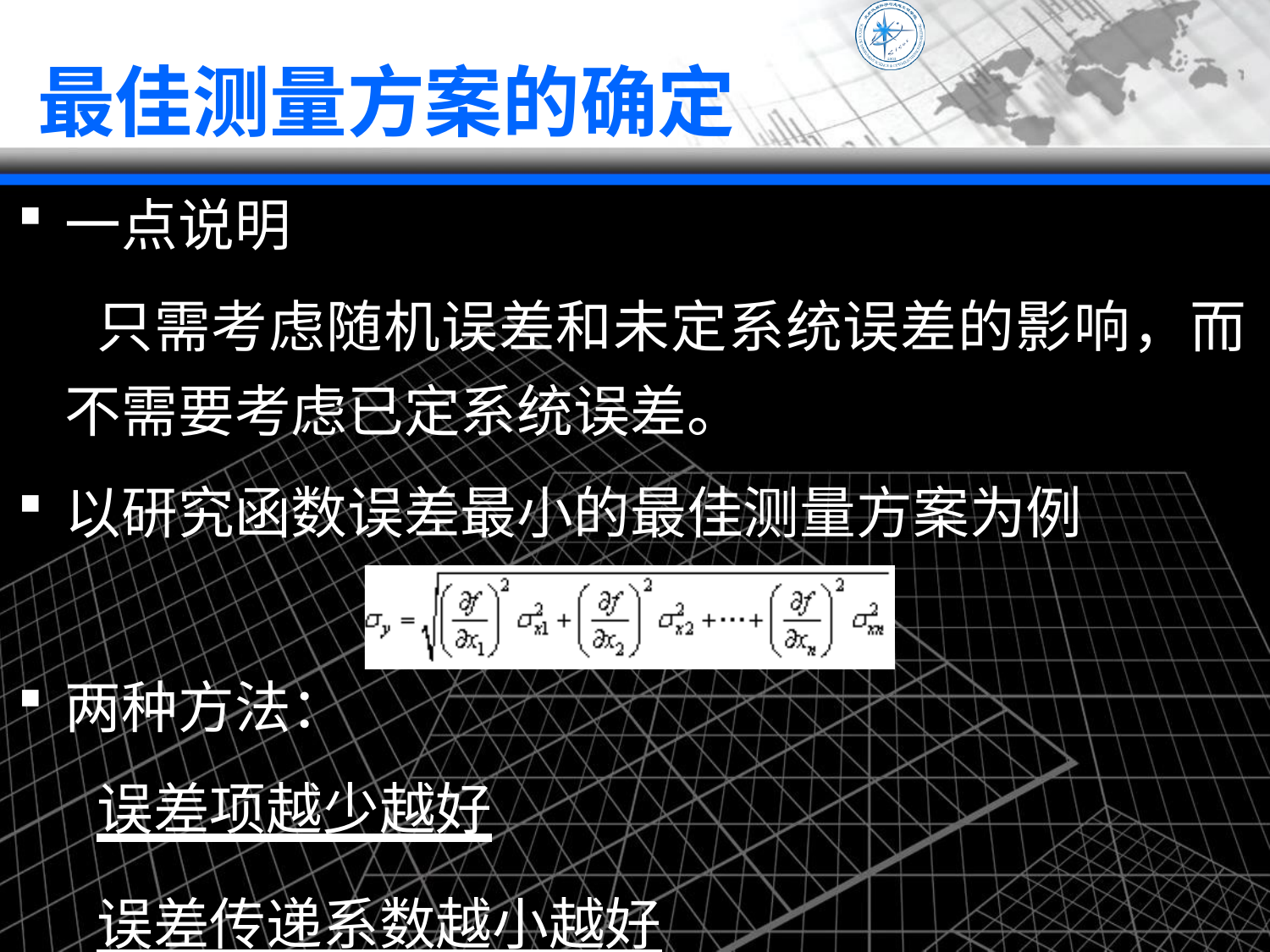

# 最佳测量方案的确定
一点说明
只需考虑随机误差和未定系统误差的影响，而 不需要考虑已定系统误差。
以研究函数误差最小的最佳测量方案为例

两种方法：
误差项越少越好
误差传递系数越小越好